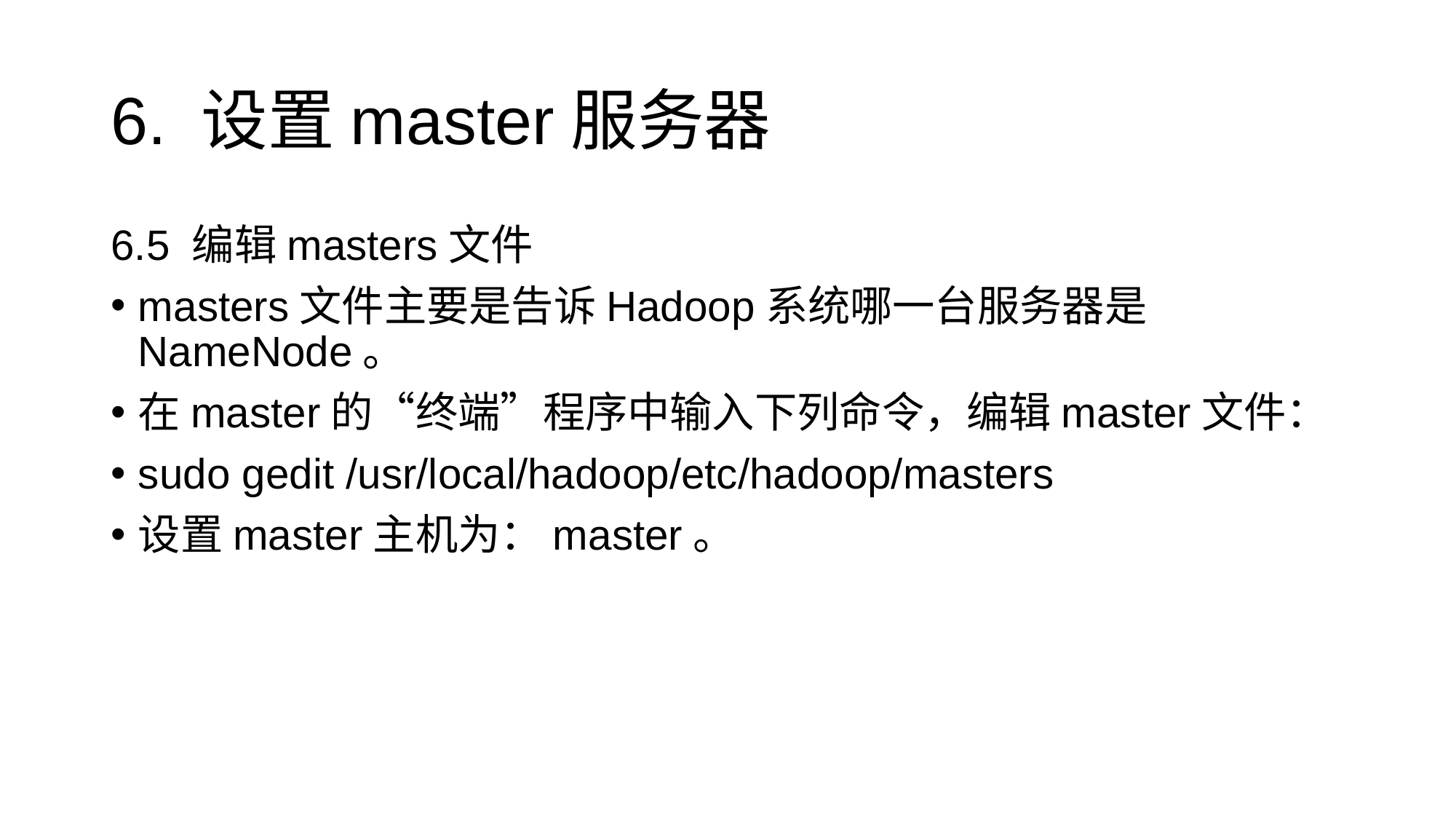

# 6. 设置master服务器
6.5 编辑masters文件
masters文件主要是告诉Hadoop系统哪一台服务器是NameNode。
在master的“终端”程序中输入下列命令，编辑master文件：
sudo gedit /usr/local/hadoop/etc/hadoop/masters
设置master主机为：master。